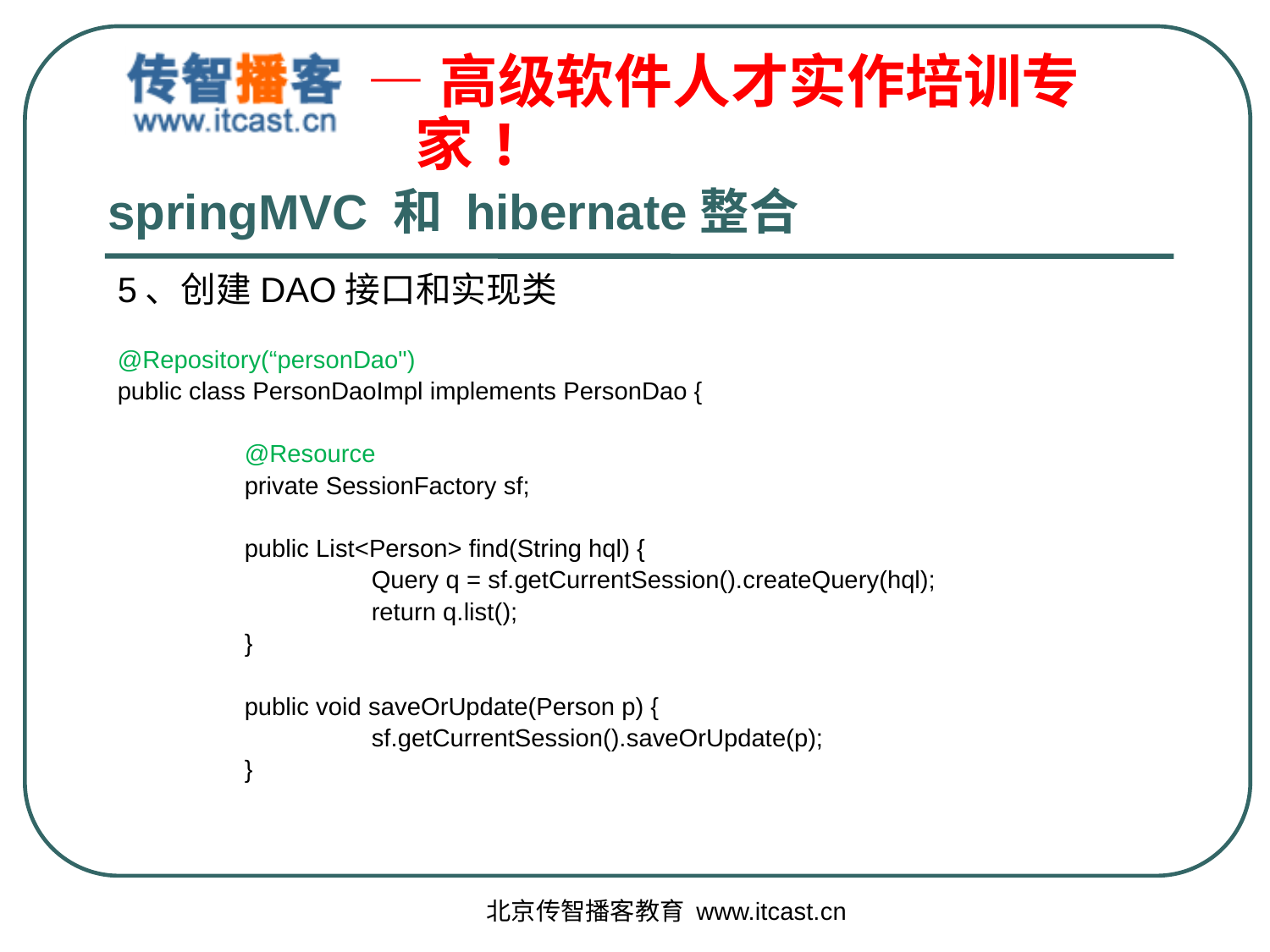

# springMVC 和 hibernate整合
5、创建DAO接口和实现类

@Repository(“personDao")
public class PersonDaoImpl implements PersonDao {

	@Resource
	private SessionFactory sf;

	public List<Person> find(String hql) {
		Query q = sf.getCurrentSession().createQuery(hql);
		return q.list();
	}

	public void saveOrUpdate(Person p) {
		sf.getCurrentSession().saveOrUpdate(p);
	}

北京传智播客教育 www.itcast.cn